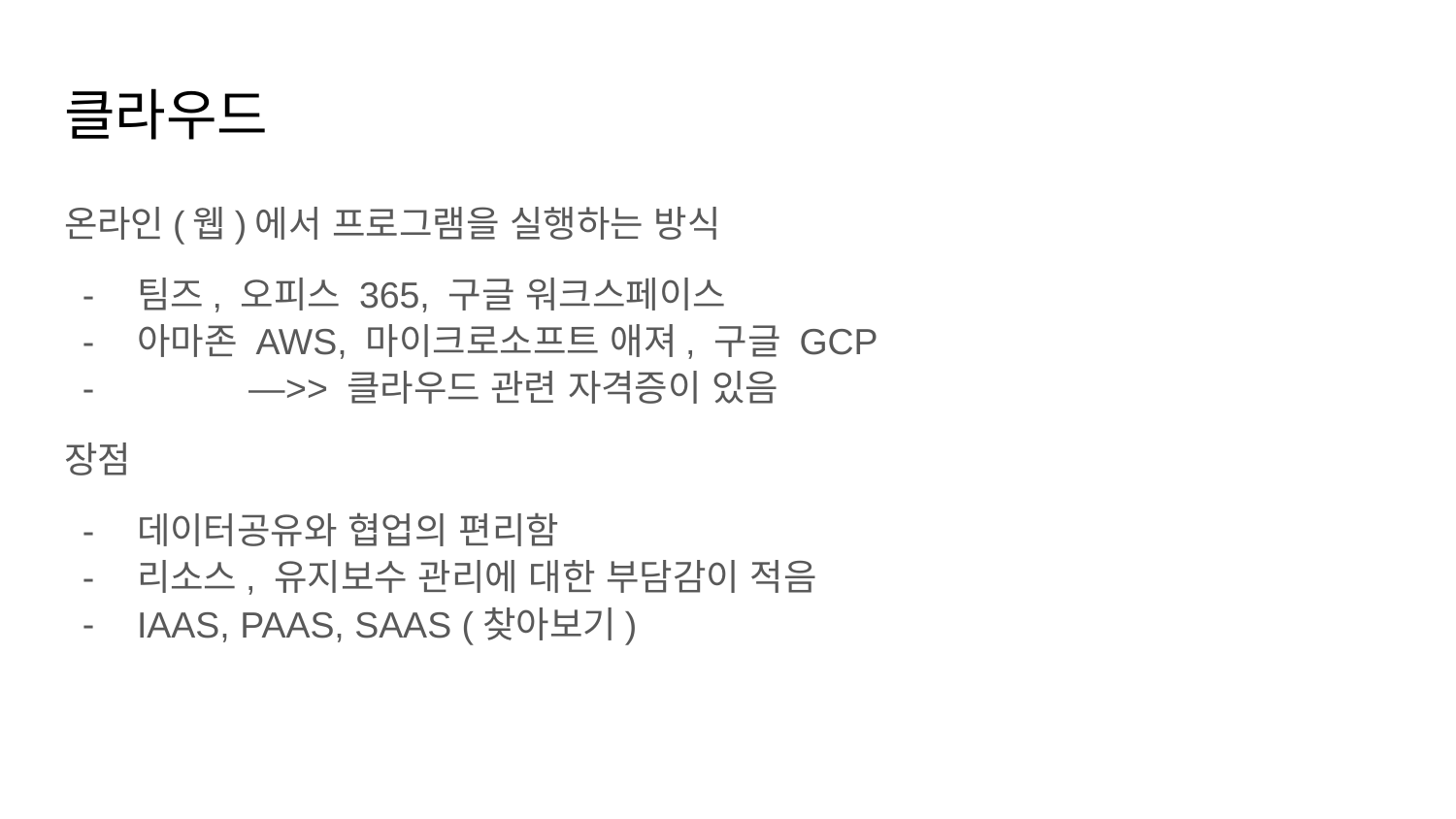

# 클라우드

온라인(웹)에서 프로그램을 실행하는 방식
팀즈, 오피스 365, 구글 워크스페이스
아마존 AWS, 마이크로소프트 애져, 구글 GCP
           —>> 클라우드 관련 자격증이 있음
장점
데이터공유와 협업의 편리함
리소스, 유지보수 관리에 대한 부담감이 적음
IAAS, PAAS, SAAS (찾아보기)